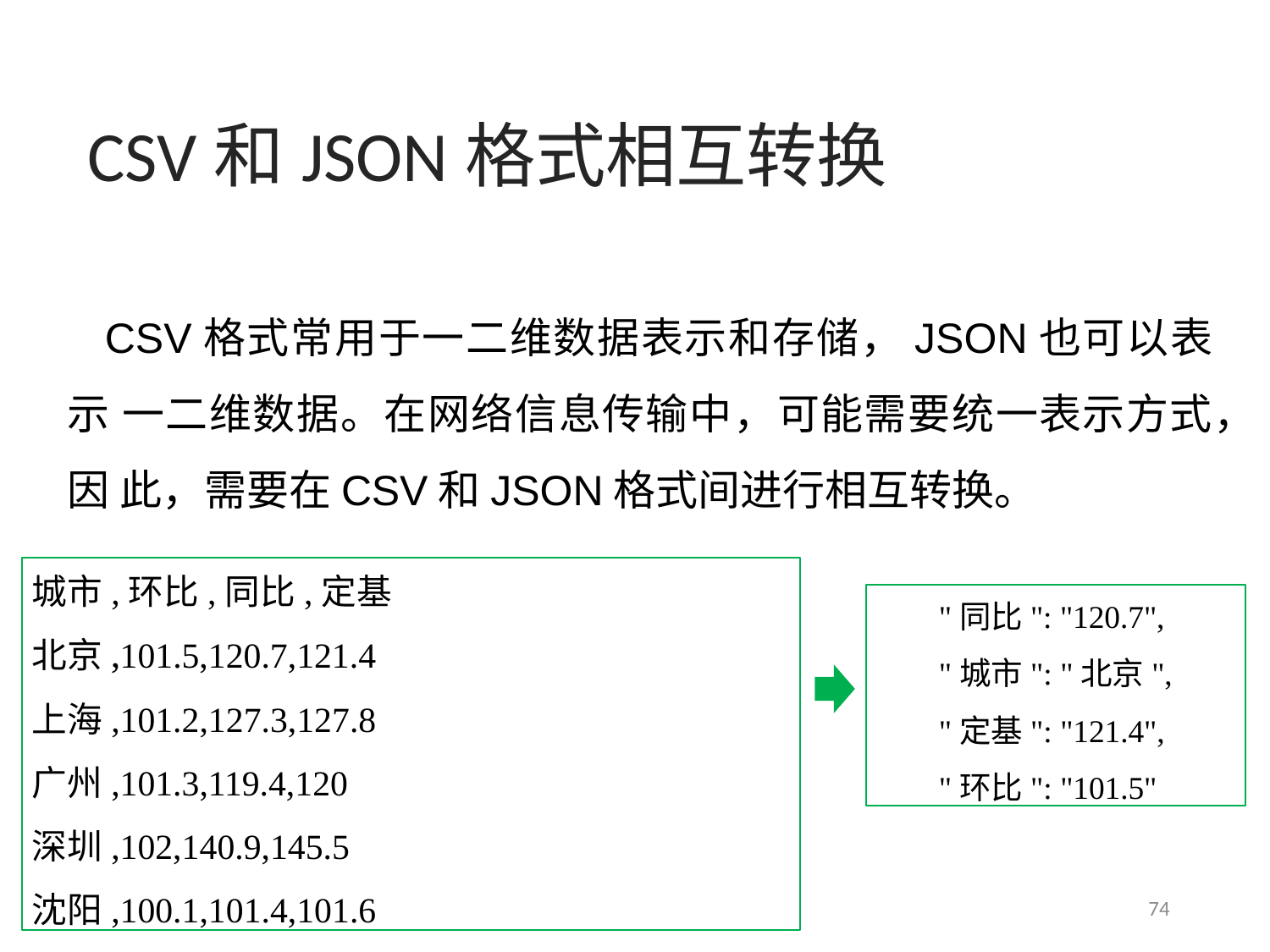

# CSV和JSON格式相互转换
CSV格式常用于一二维数据表示和存储，JSON也可以表示 一二维数据。在网络信息传输中，可能需要统一表示方式，因 此，需要在CSV和JSON格式间进行相互转换。
城市,环比,同比,定基
北京,101.5,120.7,121.4
上海,101.2,127.3,127.8
广州,101.3,119.4,120
深圳,102,140.9,145.5
沈阳,100.1,101.4,101.6
"同比": "120.7",
"城市": "北京",
"定基": "121.4",
"环比": "101.5"

74